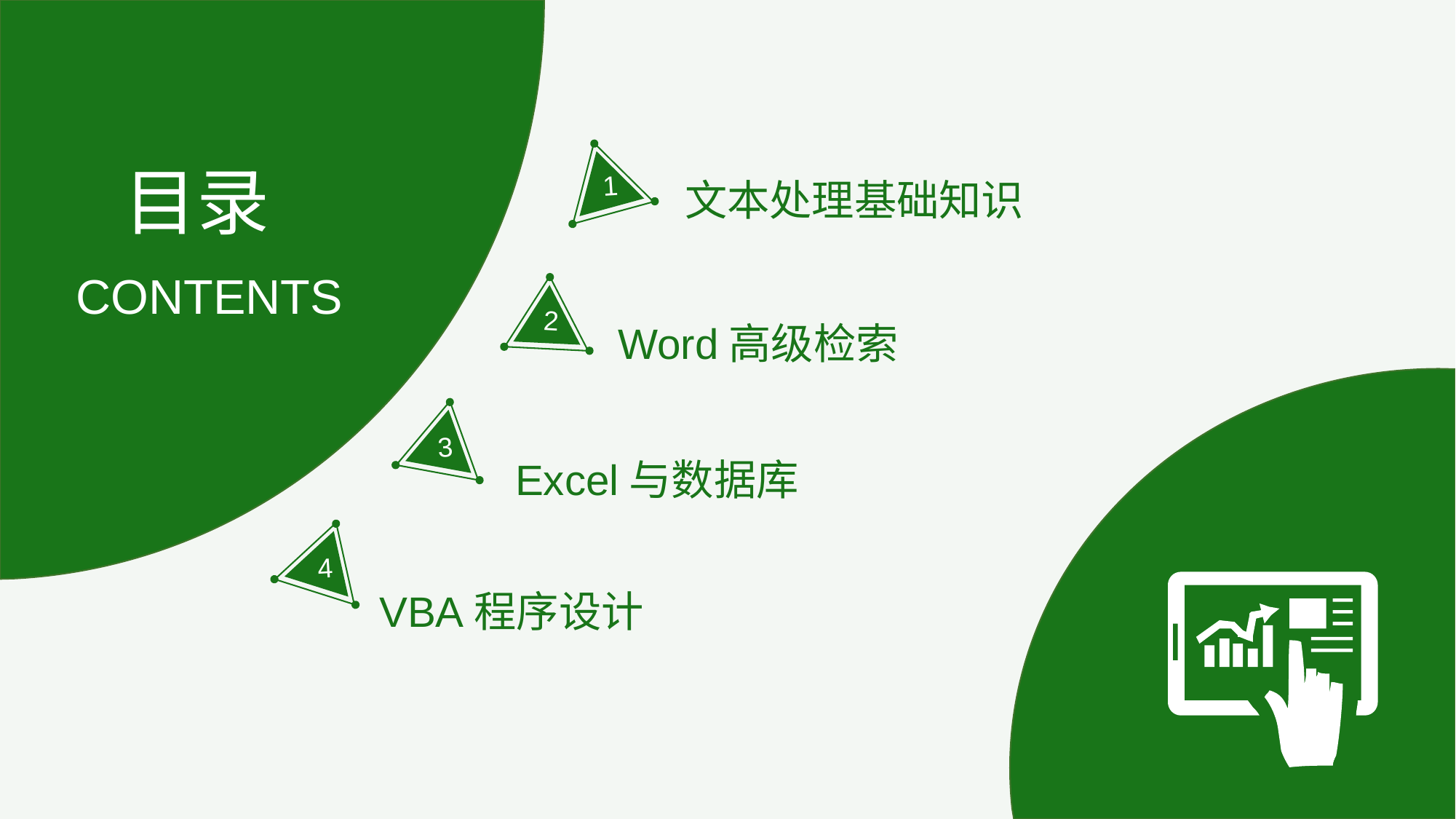

目录
CONTENTS

1
文本处理基础知识

2
Word高级检索

3
Excel与数据库

4
VBA程序设计